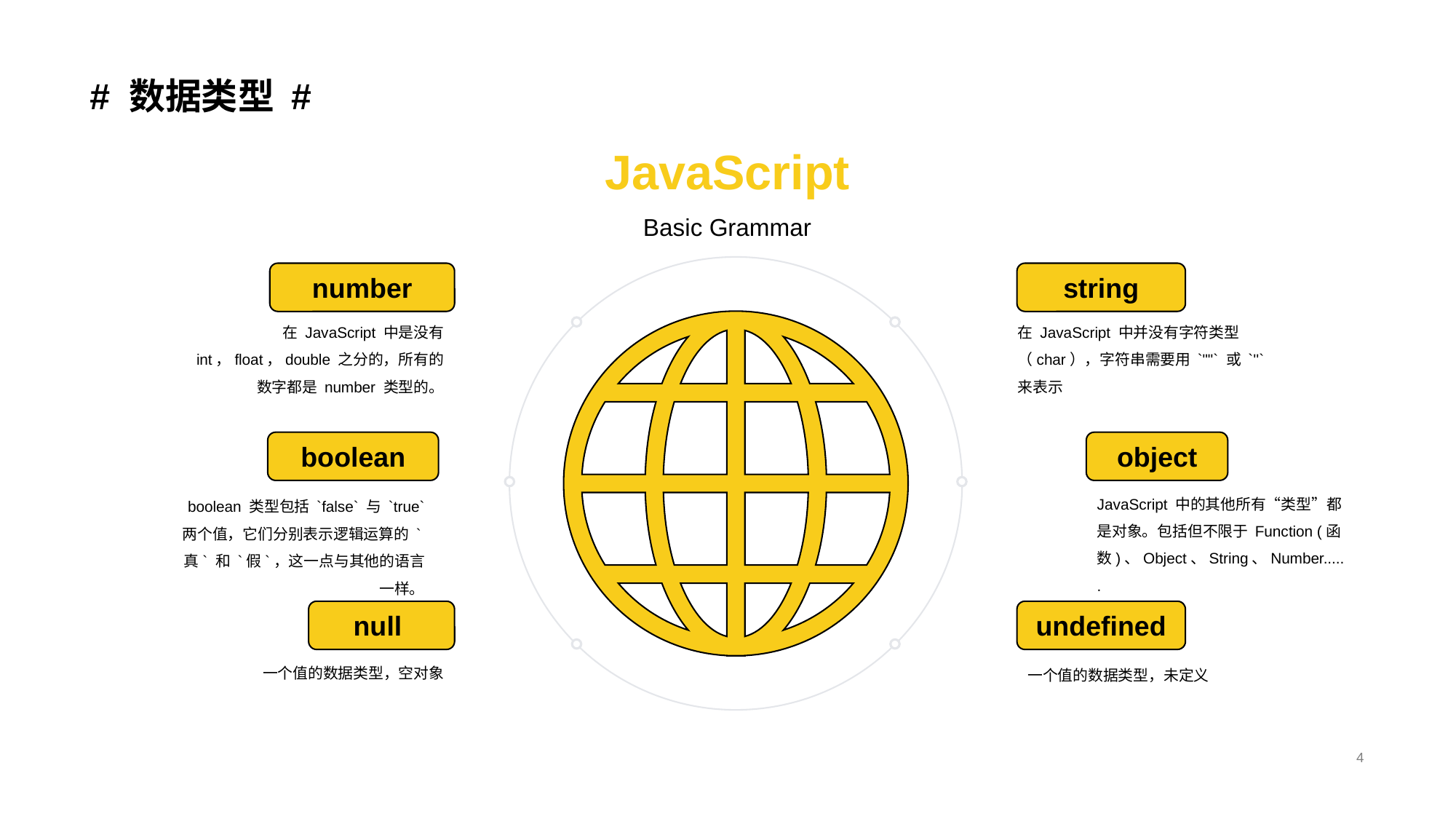

# # 数据类型 #
JavaScript
Basic Grammar

number
在 JavaScript 中是没有 int，float，double 之分的，所有的数字都是 number 类型的。
string
在 JavaScript 中并没有字符类型（char），字符串需要用 `""` 或 `''` 来表示
boolean
boolean 类型包括 `false` 与 `true` 两个值，它们分别表示逻辑运算的 `真` 和 `假`，这一点与其他的语言一样。
object
JavaScript 中的其他所有“类型”都是对象。包括但不限于 Function (函数)、Object、String、Number......
null
一个值的数据类型，空对象
undefined
一个值的数据类型，未定义
4